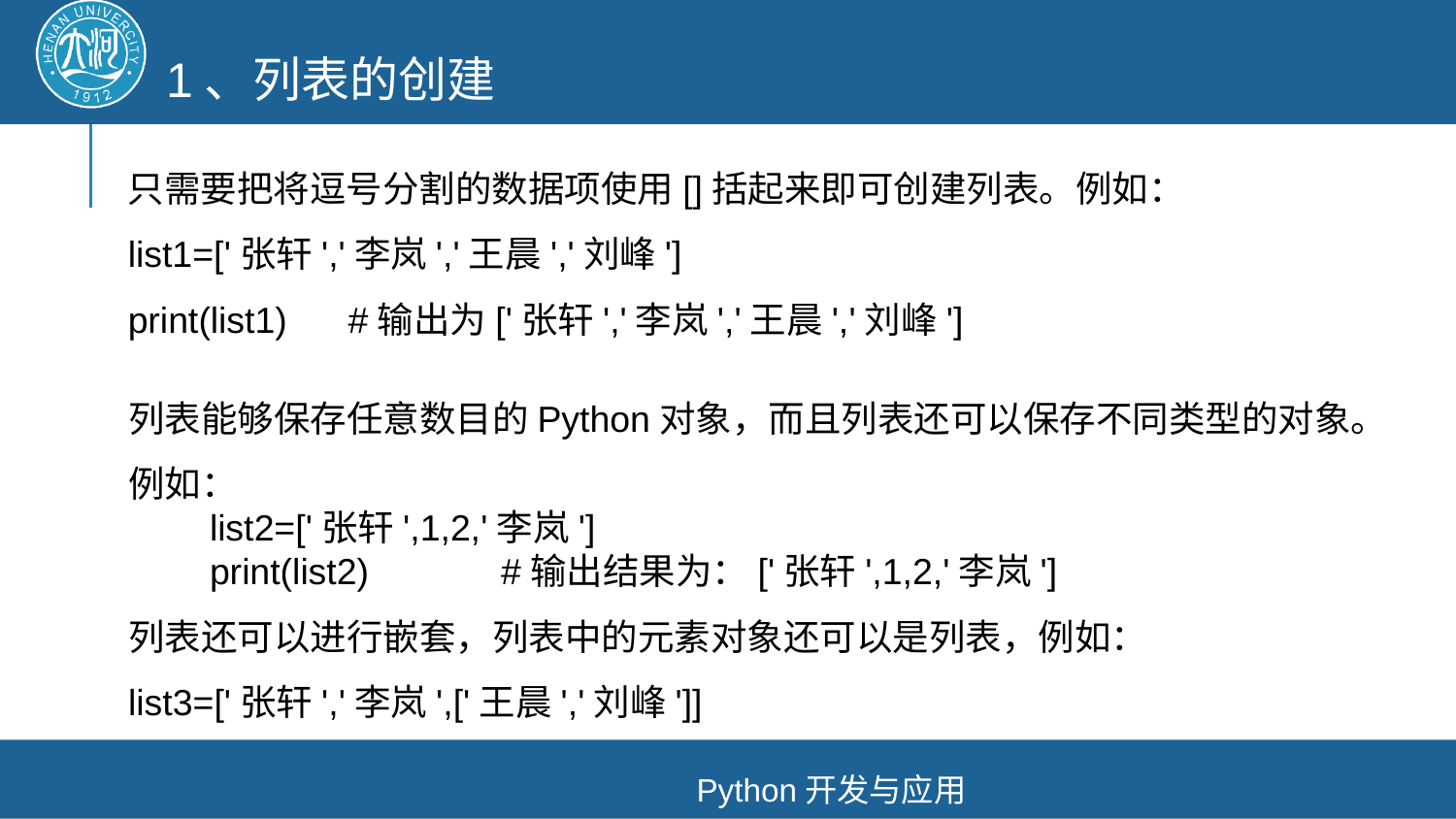

1、列表的创建
只需要把将逗号分割的数据项使用[]括起来即可创建列表。例如：
list1=['张轩','李岚','王晨','刘峰']
print(list1)      #输出为['张轩','李岚','王晨','刘峰']
列表能够保存任意数目的Python对象，而且列表还可以保存不同类型的对象。
例如：
        list2=['张轩',1,2,'李岚']
        print(list2)             #输出结果为：['张轩',1,2,'李岚']
列表还可以进行嵌套，列表中的元素对象还可以是列表，例如：
list3=['张轩','李岚',['王晨','刘峰']]

Python开发与应用
16